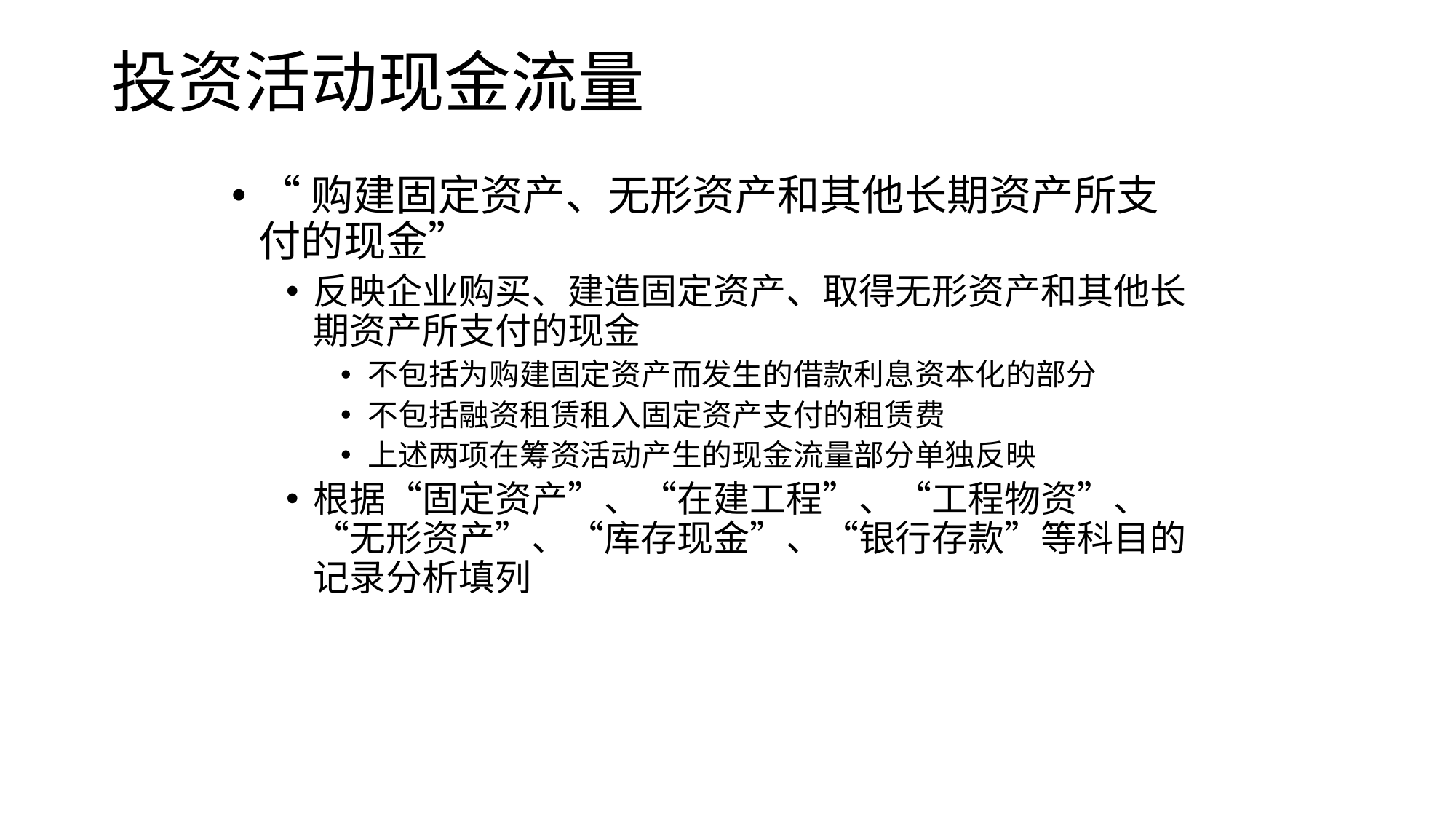

# 投资活动现金流量
“购建固定资产、无形资产和其他长期资产所支付的现金”
反映企业购买、建造固定资产、取得无形资产和其他长期资产所支付的现金
不包括为购建固定资产而发生的借款利息资本化的部分
不包括融资租赁租入固定资产支付的租赁费
上述两项在筹资活动产生的现金流量部分单独反映
根据“固定资产”、“在建工程”、“工程物资”、“无形资产”、“库存现金”、“银行存款”等科目的记录分析填列
2023/3/30
56